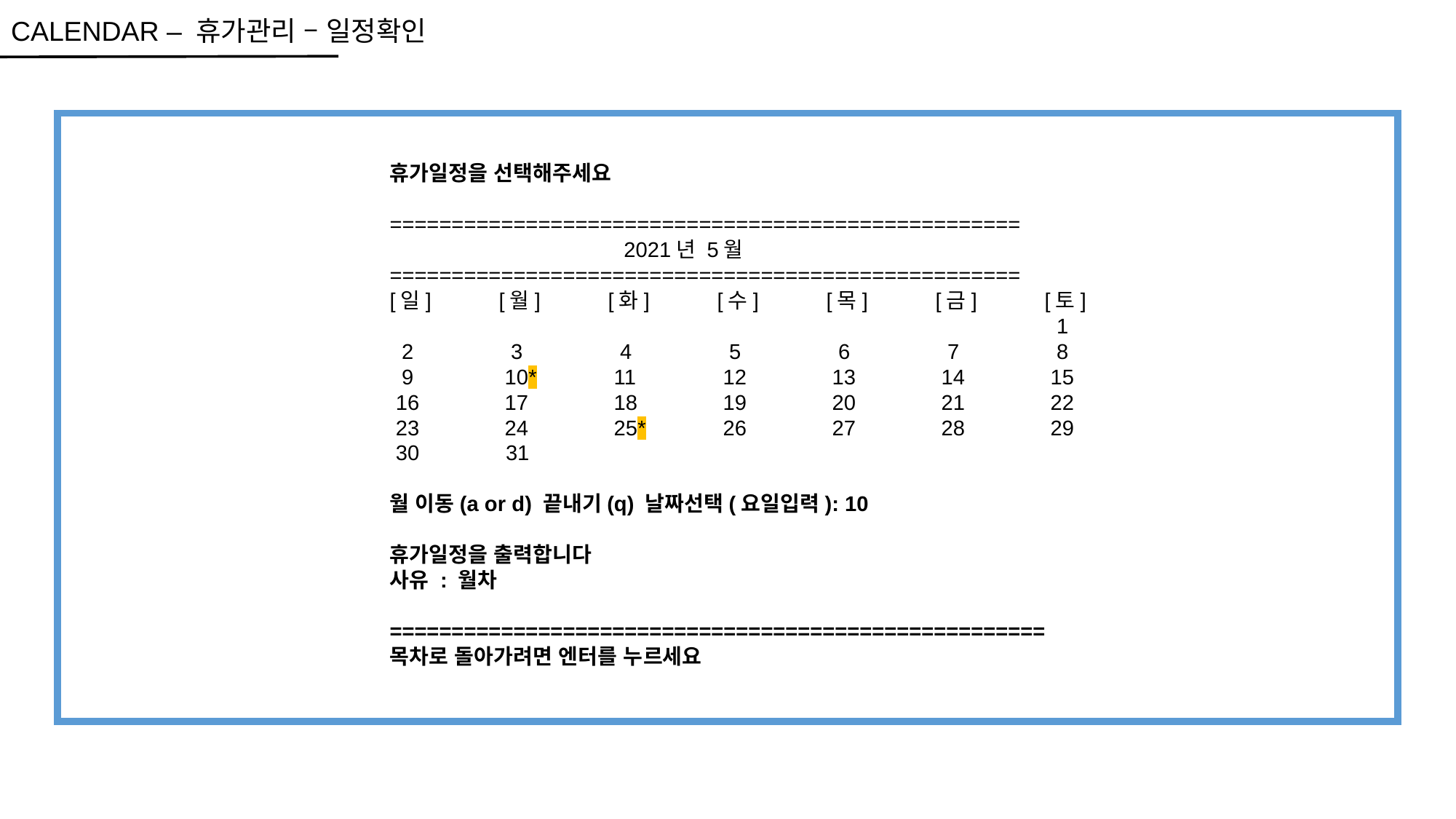

CALENDAR – 휴가관리 – 일정확인

휴가일정을 선택해주세요

===================================================
                                       2021년 5월
===================================================
[일]	[월]	[화]	[수]	[목]	[금]	[토]
						  1
  2	  3	  4	  5	  6	  7	  8
  9	 10*	 11	 12	 13	 14	 15
 16	 17	 18	 19	 20	 21	 22
 23	 24	 25*	 26	 27	 28	 29
 30   	   31

월 이동(a or d) 끝내기(q) 날짜선택(요일입력): 10

휴가일정을 출력합니다
사유 : 월차

=====================================================
목차로 돌아가려면 엔터를 누르세요